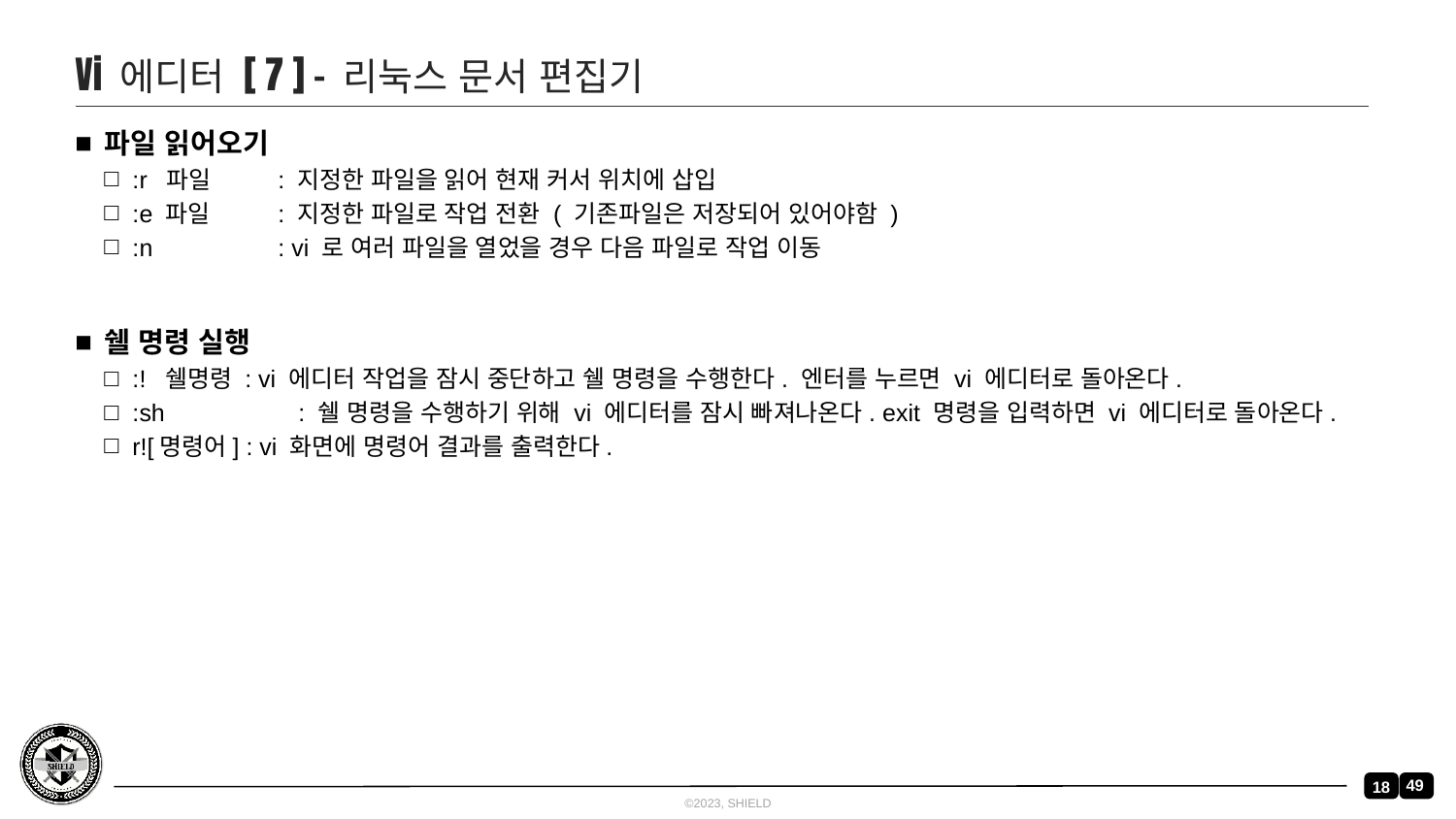

# Vi 에디터 [ 7 ] - 리눅스 문서 편집기
파일 읽어오기
:r  파일	: 지정한 파일을 읽어 현재 커서 위치에 삽입
:e 파일	: 지정한 파일로 작업 전환 ( 기존파일은 저장되어 있어야함 )
:n	: vi 로 여러 파일을 열었을 경우 다음 파일로 작업 이동

쉘 명령 실행
:!  쉘명령 : vi 에디터 작업을 잠시 중단하고 쉘 명령을 수행한다. 엔터를 누르면 vi 에디터로 돌아온다.
:sh	   : 쉘 명령을 수행하기 위해 vi 에디터를 잠시 빠져나온다. exit 명령을 입력하면 vi 에디터로 돌아온다.
r![명령어] : vi 화면에 명령어 결과를 출력한다.